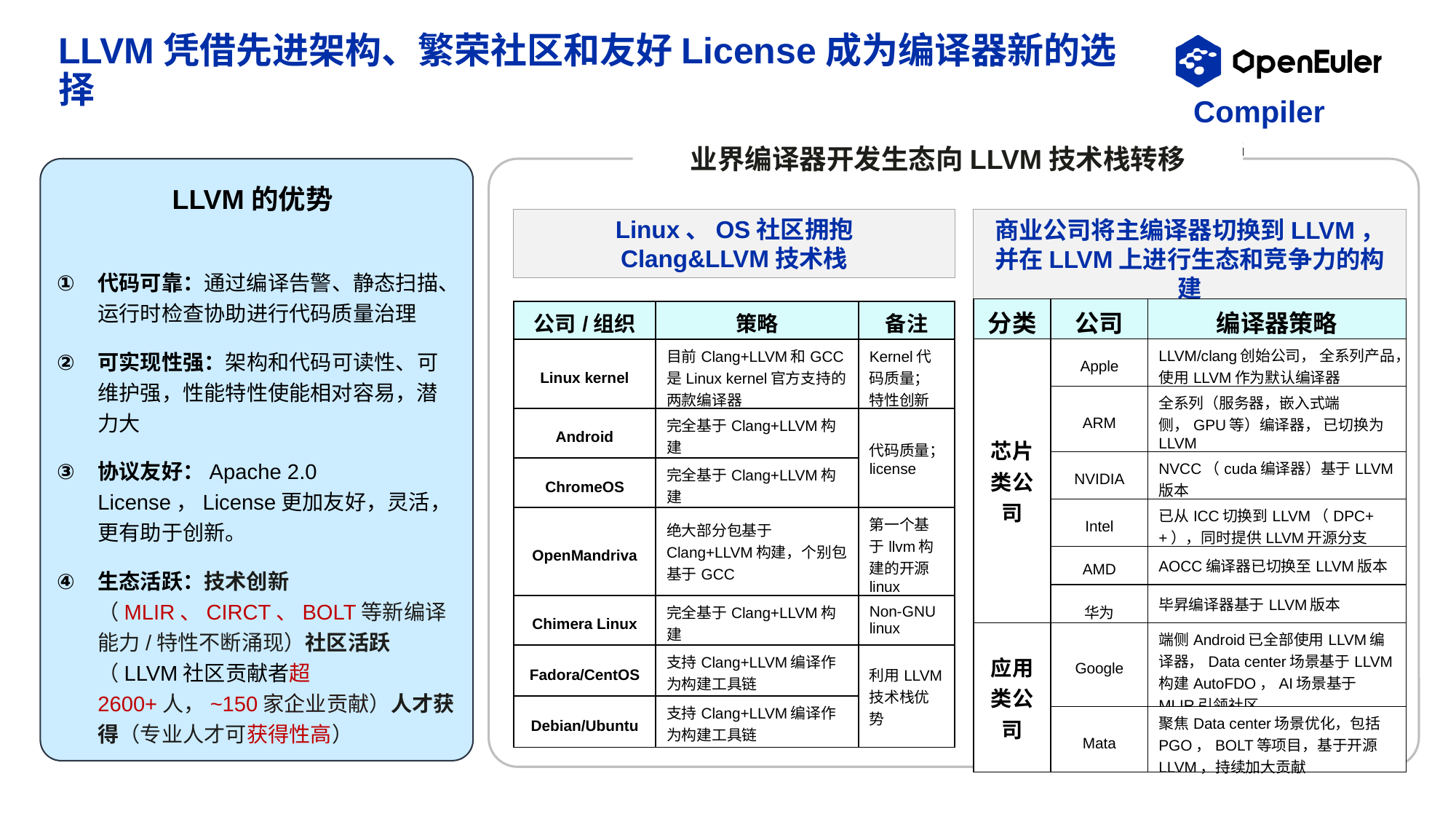

# LLVM凭借先进架构、繁荣社区和友好License成为编译器新的选择
业界编译器开发生态向LLVM技术栈转移

LLVM的优势
Linux、OS社区拥抱
Clang&LLVM技术栈
商业公司将主编译器切换到LLVM，并在LLVM上进行生态和竞争力的构建
代码可靠：通过编译告警、静态扫描、运行时检查协助进行代码质量治理
可实现性强：架构和代码可读性、可维护强，性能特性使能相对容易，潜力大
协议友好：Apache 2.0 License，License更加友好，灵活，更有助于创新。
生态活跃：技术创新（MLIR、CIRCT、BOLT等新编译能力/特性不断涌现）社区活跃（LLVM社区贡献者超2600+人，~150家企业贡献）人才获得（专业人才可获得性高）
| 分类 | 公司 | 编译器策略 |
| --- | --- | --- |
| 芯片类公司 | Apple | LLVM/clang创始公司， 全系列产品，使用LLVM作为默认编译器 |
|  | ARM | 全系列（服务器，嵌入式端侧，GPU等）编译器， 已切换为LLVM |
|  | NVIDIA | NVCC（cuda编译器）基于LLVM版本 |
|  | Intel | 已从ICC切换到LLVM（DPC++），同时提供LLVM开源分支 |
|  | AMD | AOCC编译器已切换至LLVM版本 |
|  | 华为 | 毕昇编译器基于LLVM版本 |
| 应用类公司 | Google | 端侧Android已全部使用LLVM编译器，Data center场景基于LLVM构建AutoFDO，AI场景基于MLIR引领社区 |
|  | Mata | 聚焦Data center场景优化，包括PGO，BOLT等项目，基于开源LLVM，持续加大贡献 |
| 公司/组织 | 策略 | 备注 |
| --- | --- | --- |
| Linux kernel | 目前Clang+LLVM和GCC是Linux kernel官方支持的两款编译器 | Kernel代码质量； 特性创新 |
| Android | 完全基于Clang+LLVM构建 | 代码质量； license |
| ChromeOS | 完全基于Clang+LLVM构建 |  |
| OpenMandriva | 绝大部分包基于Clang+LLVM构建，个别包基于GCC | 第一个基于llvm构建的开源linux |
| Chimera Linux | 完全基于Clang+LLVM构建 | Non-GNU linux |
| Fadora/CentOS | 支持Clang+LLVM编译作为构建工具链 | 利用LLVM技术栈优势 |
| Debian/Ubuntu | 支持Clang+LLVM编译作为构建工具链 |  |